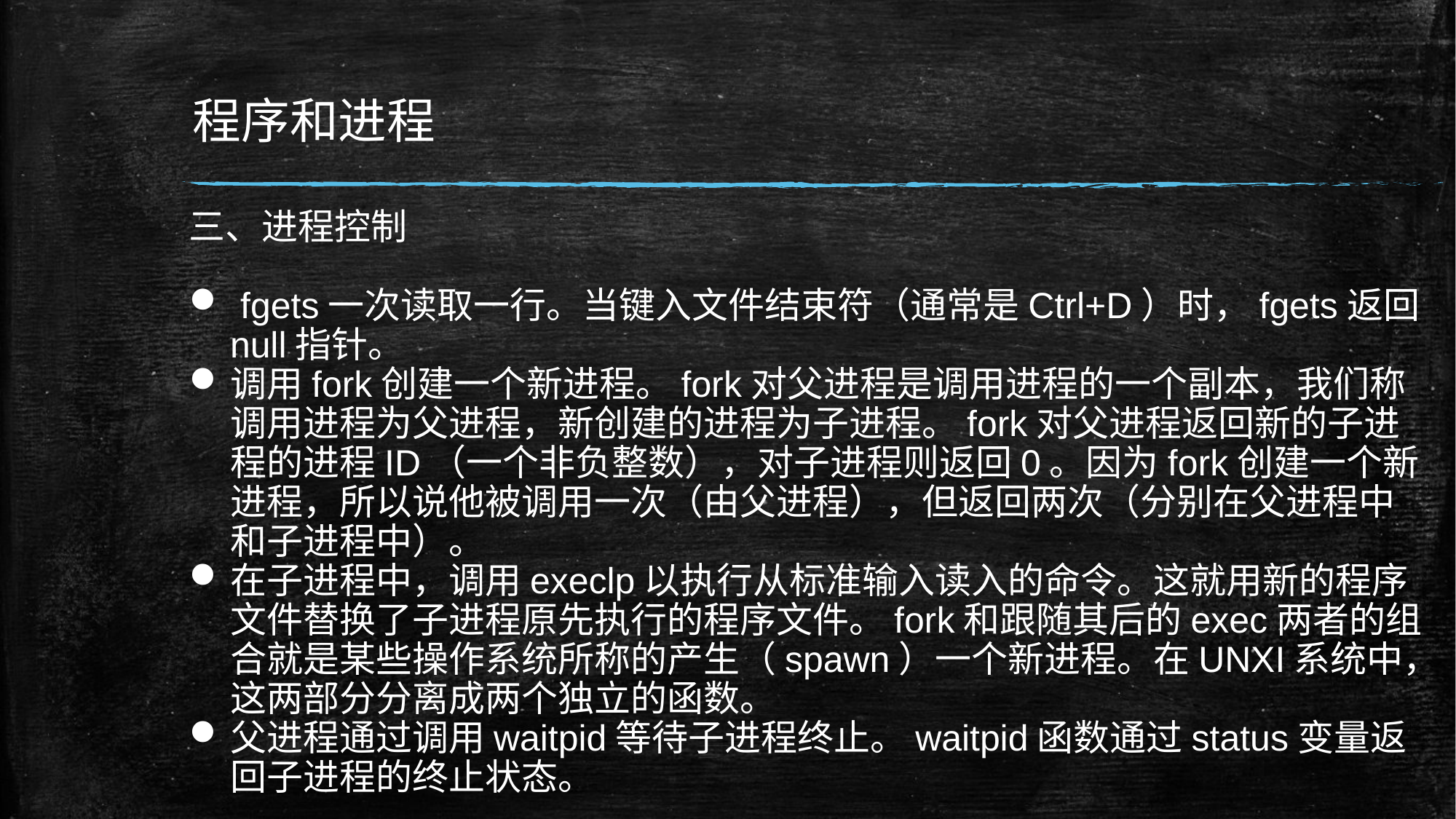

# 程序和进程
三、进程控制

 fgets一次读取一行。当键入文件结束符（通常是Ctrl+D）时，fgets返回null指针。
调用fork创建一个新进程。fork对父进程是调用进程的一个副本，我们称调用进程为父进程，新创建的进程为子进程。fork对父进程返回新的子进程的进程ID（一个非负整数），对子进程则返回0。因为fork创建一个新进程，所以说他被调用一次（由父进程），但返回两次（分别在父进程中和子进程中）。
在子进程中，调用execlp以执行从标准输入读入的命令。这就用新的程序文件替换了子进程原先执行的程序文件。fork和跟随其后的exec两者的组合就是某些操作系统所称的产生（spawn）一个新进程。在UNXI系统中，这两部分分离成两个独立的函数。
父进程通过调用waitpid等待子进程终止。waitpid函数通过status变量返回子进程的终止状态。